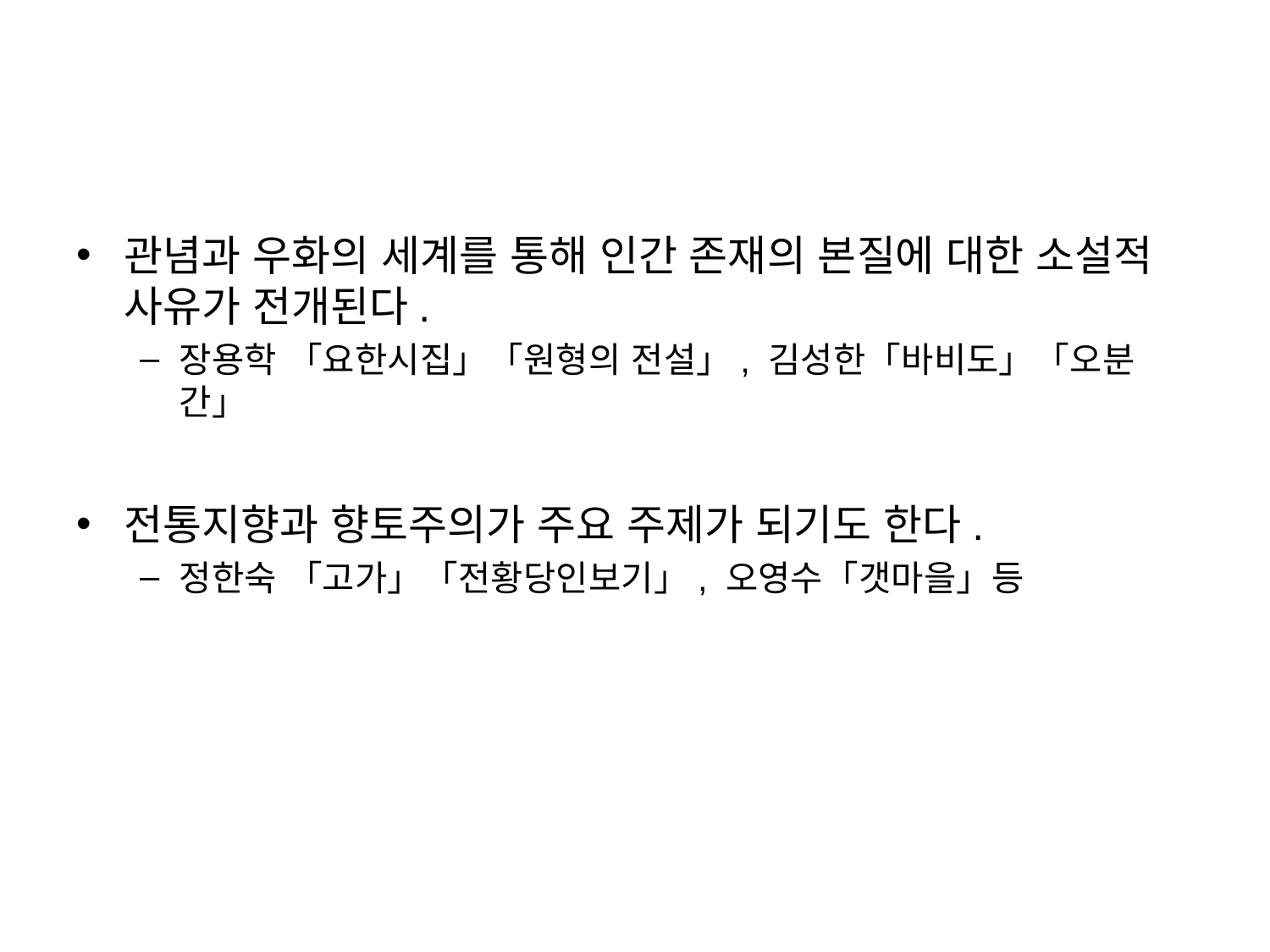

관념과 우화의 세계를 통해 인간 존재의 본질에 대한 소설적 사유가 전개된다.
장용학 「요한시집」「원형의 전설」, 김성한「바비도」「오분간」

전통지향과 향토주의가 주요 주제가 되기도 한다.
정한숙 「고가」「전황당인보기」, 오영수「갯마을」등